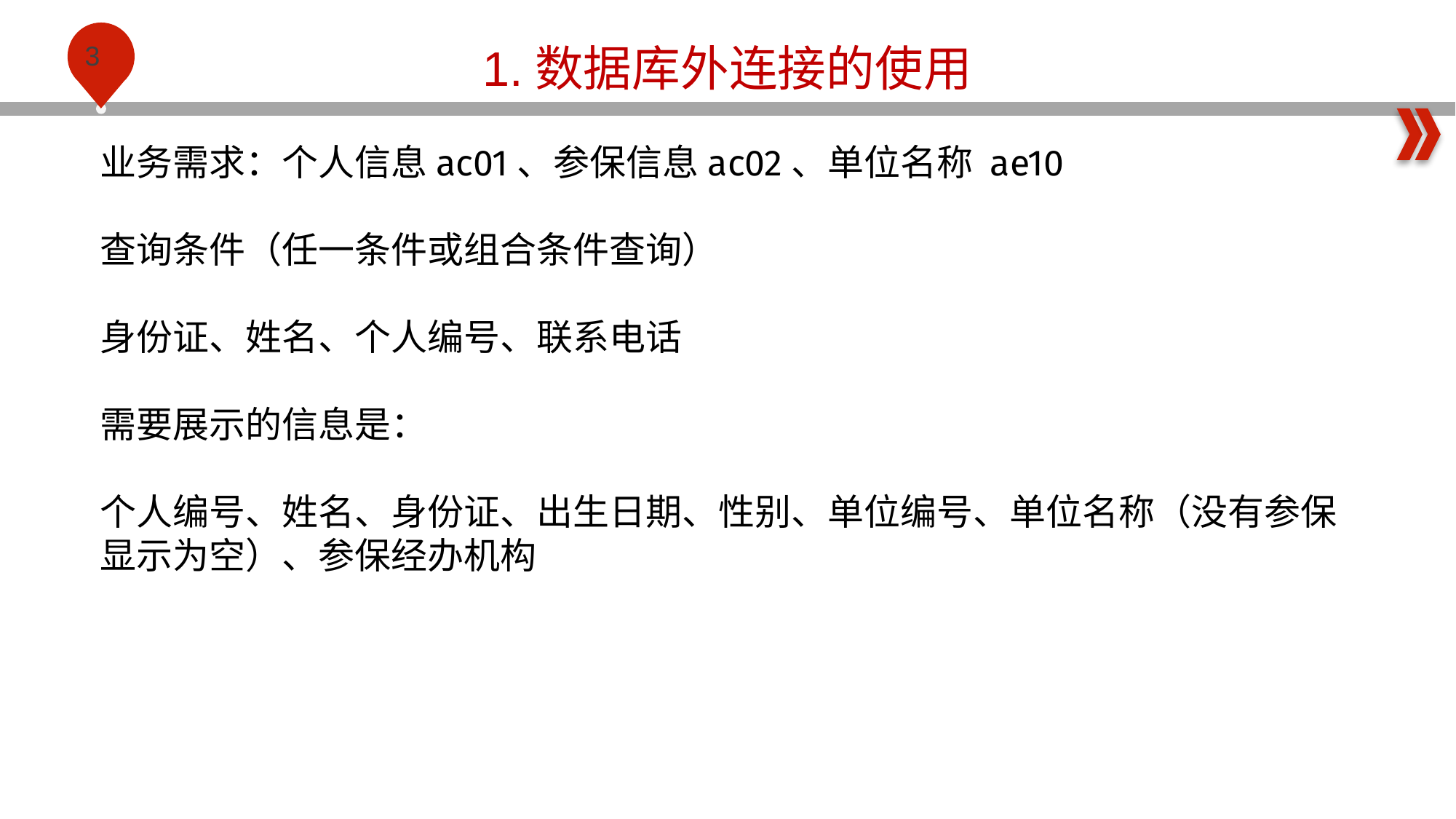

1.数据库外连接的使用
业务需求：个人信息ac01、参保信息ac02、单位名称 ae10

查询条件（任一条件或组合条件查询）

身份证、姓名、个人编号、联系电话

需要展示的信息是：

个人编号、姓名、身份证、出生日期、性别、单位编号、单位名称（没有参保显示为空）、参保经办机构